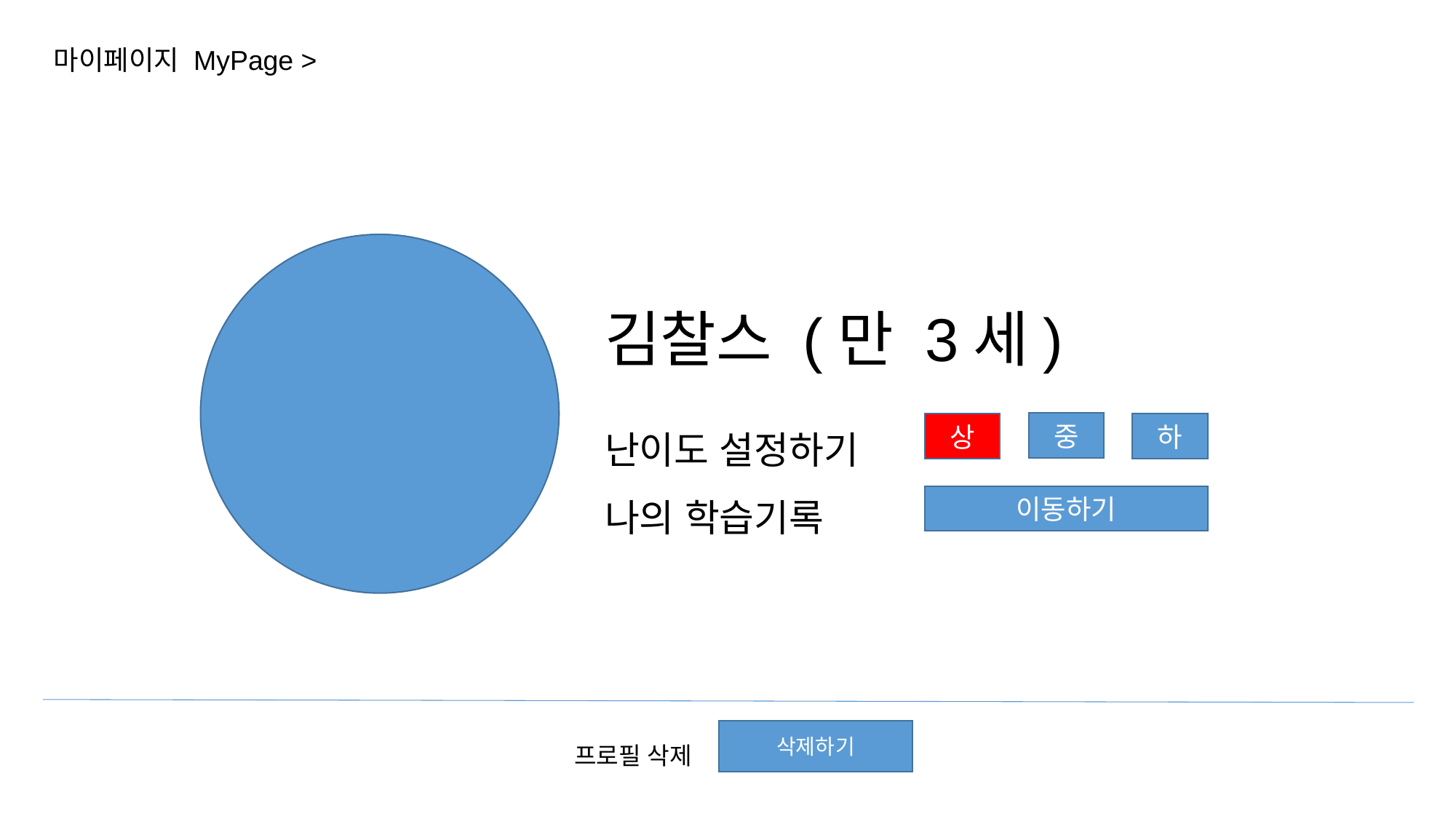

마이페이지 MyPage >

김찰스 (만 3세)
난이도 설정하기
나의 학습기록
중
하
상
이동하기
프로필 삭제
삭제하기